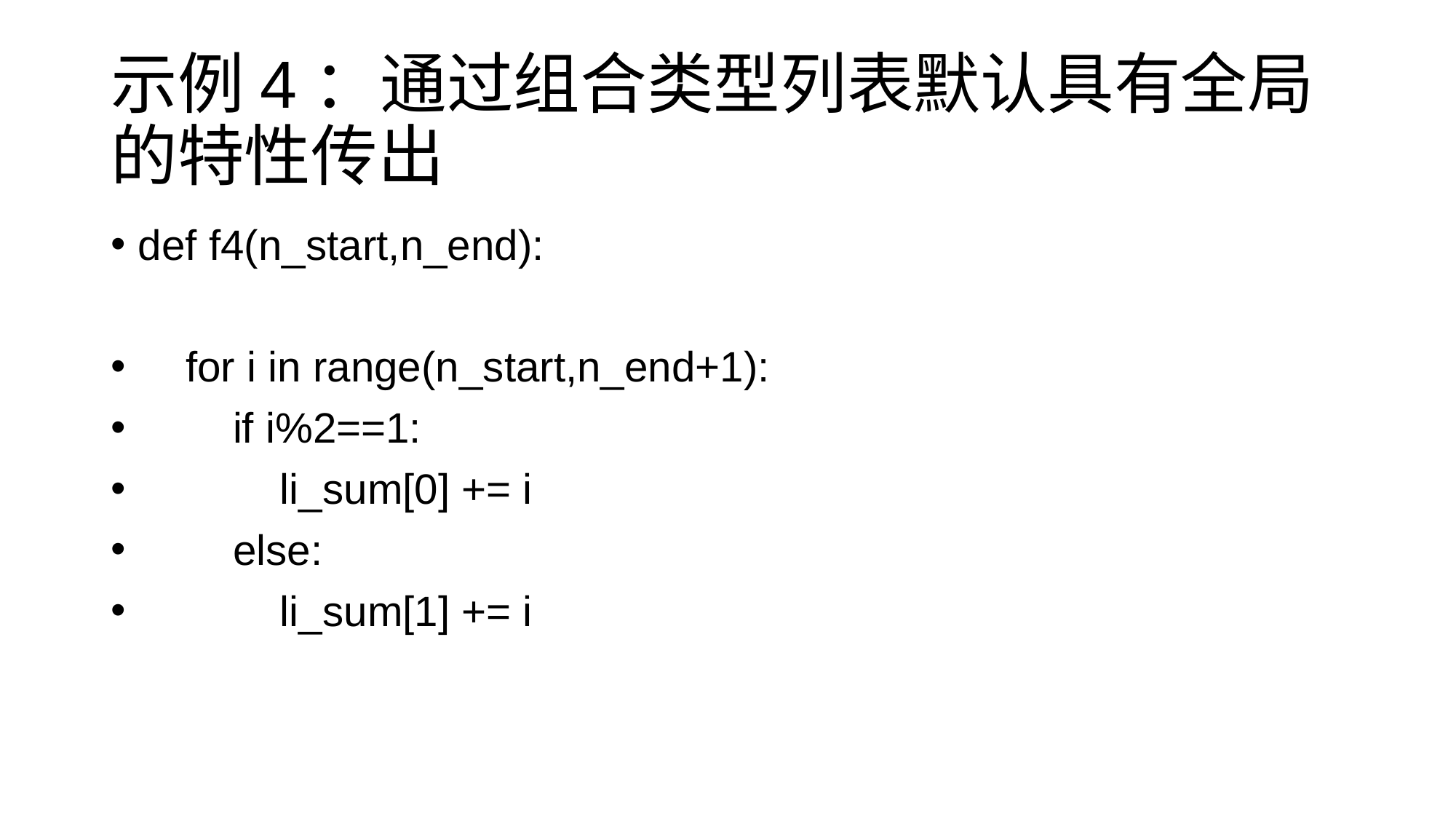

# 示例4：通过组合类型列表默认具有全局的特性传出
def f4(n_start,n_end):

    for i in range(n_start,n_end+1):
        if i%2==1:
            li_sum[0] += i
        else:
            li_sum[1] += i